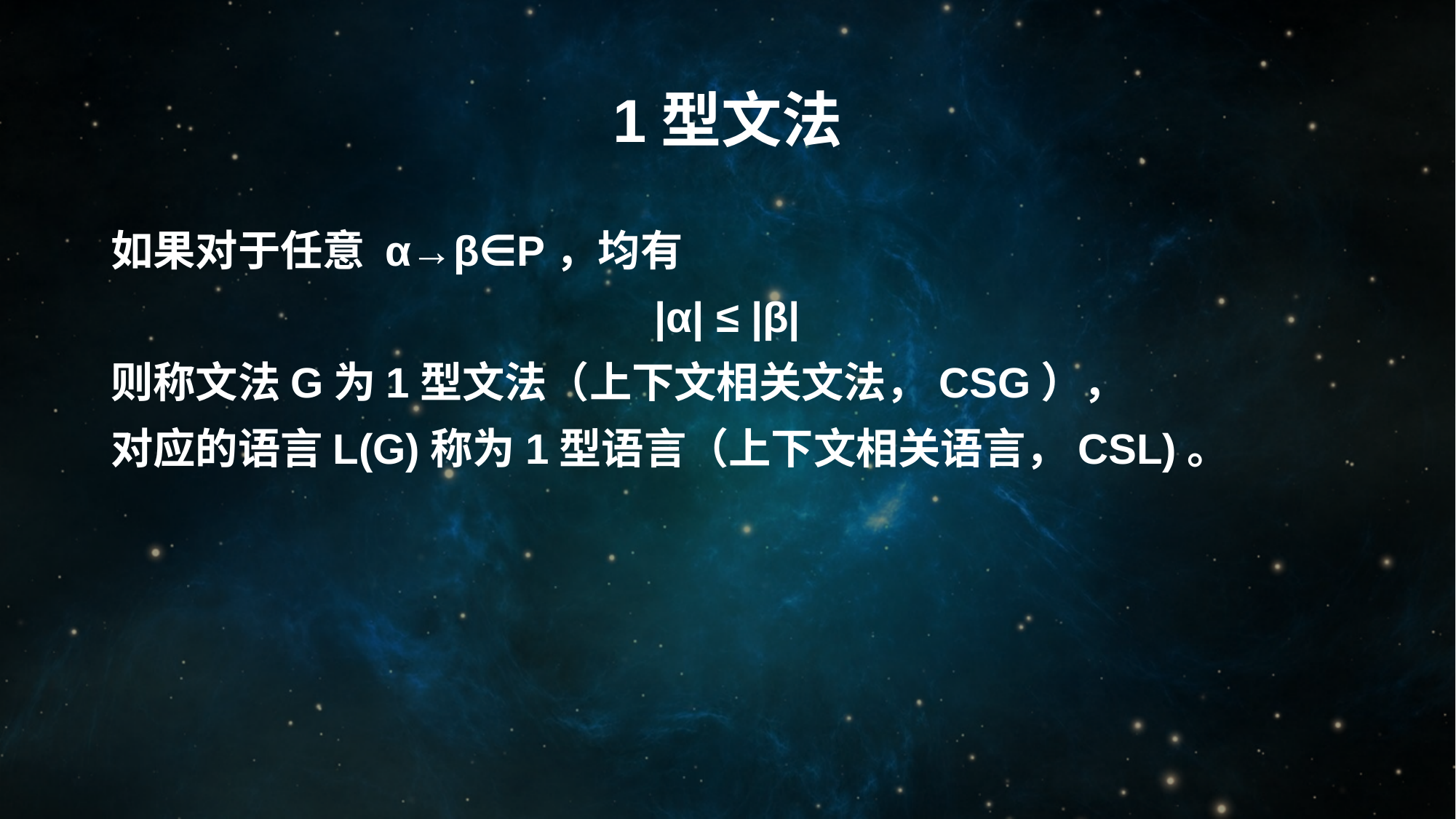

# 1型文法
如果对于任意 α→β∈P，均有
|α| ≤ |β|
则称文法G为1型文法（上下文相关文法，CSG），
对应的语言L(G)称为1型语言（上下文相关语言，CSL)。